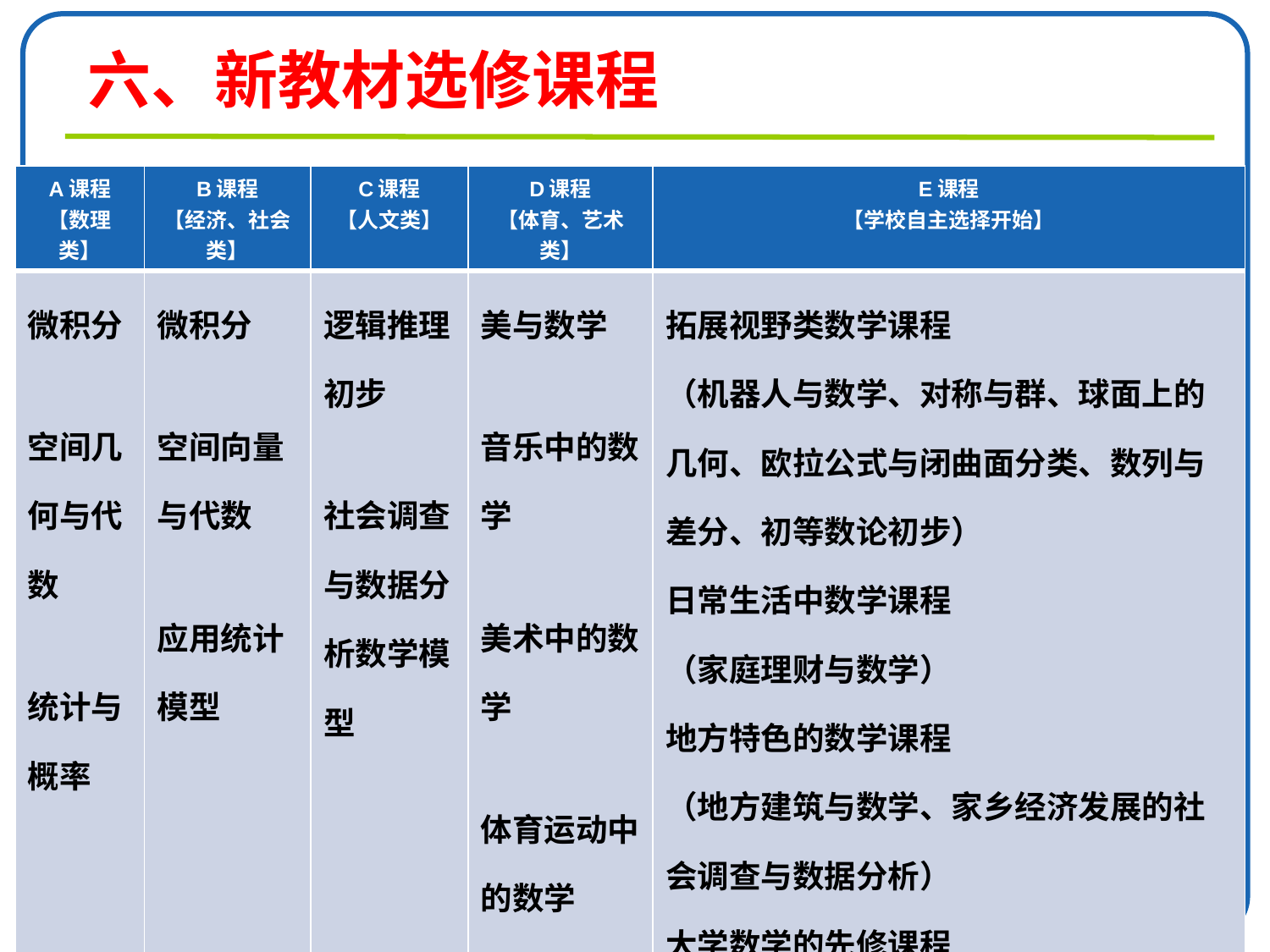

# 六、新教材选修课程

| A课程 【数理类】 | B课程 【经济、社会类】 | C课程 【人文类】 | D课程 【体育、艺术类】 | E课程 【学校自主选择开始】 |
| --- | --- | --- | --- | --- |
| 微积分 空间几何与代数 统计与概率 | 微积分 空间向量与代数 应用统计 模型 | 逻辑推理初步 社会调查与数据分析数学模型 | 美与数学 音乐中的数学 美术中的数学 体育运动中的数学 | 拓展视野类数学课程 （机器人与数学、对称与群、球面上的几何、欧拉公式与闭曲面分类、数列与差分、初等数论初步） 日常生活中数学课程 （家庭理财与数学） 地方特色的数学课程 （地方建筑与数学、家乡经济发展的社会调查与数据分析） 大学数学的先修课程 （微积分、解析几何与线性代数、概率论与数理统计） |
31